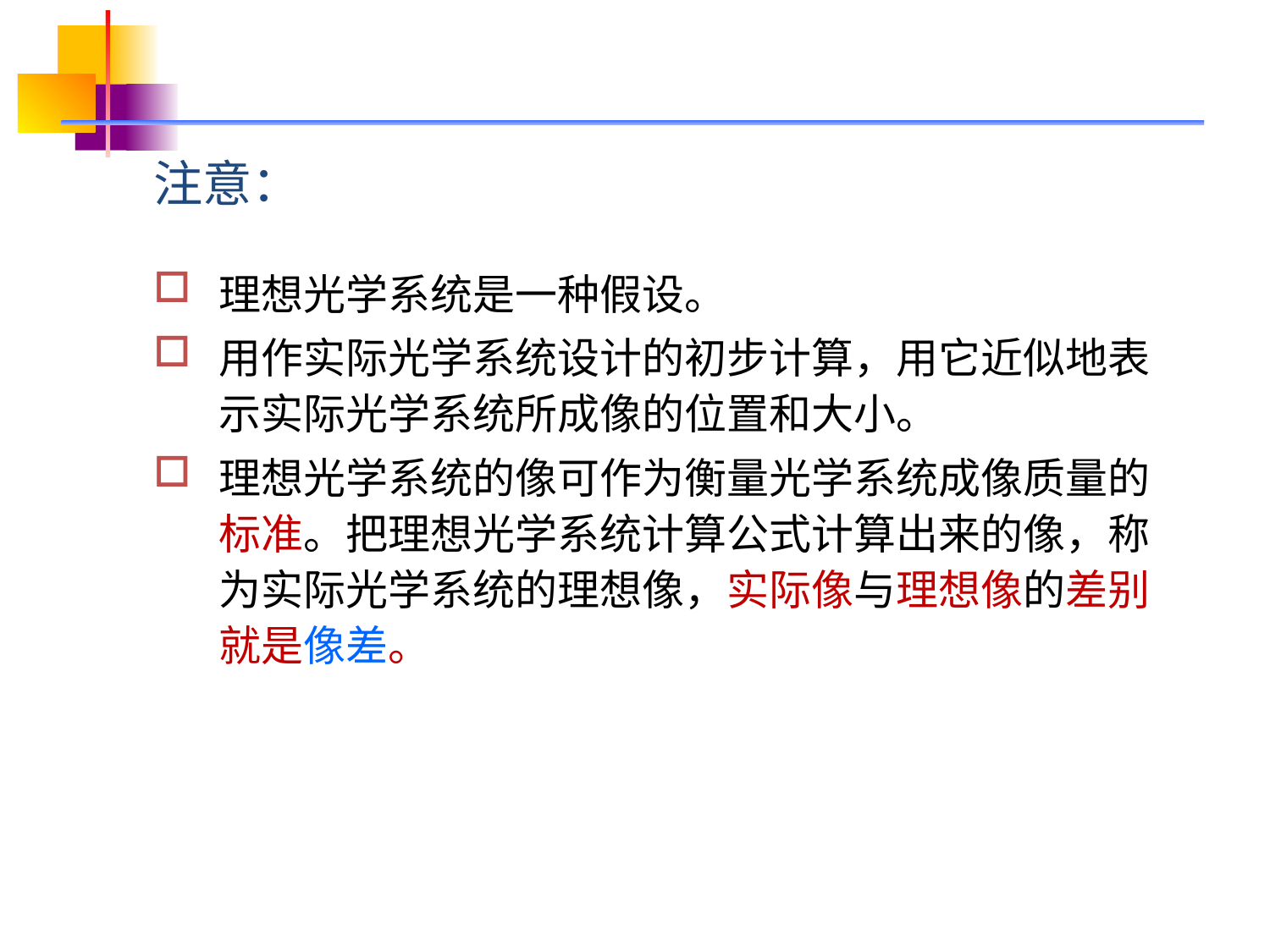

注意：
理想光学系统是一种假设。
用作实际光学系统设计的初步计算，用它近似地表示实际光学系统所成像的位置和大小。
理想光学系统的像可作为衡量光学系统成像质量的标准。把理想光学系统计算公式计算出来的像，称为实际光学系统的理想像，实际像与理想像的差别就是像差。